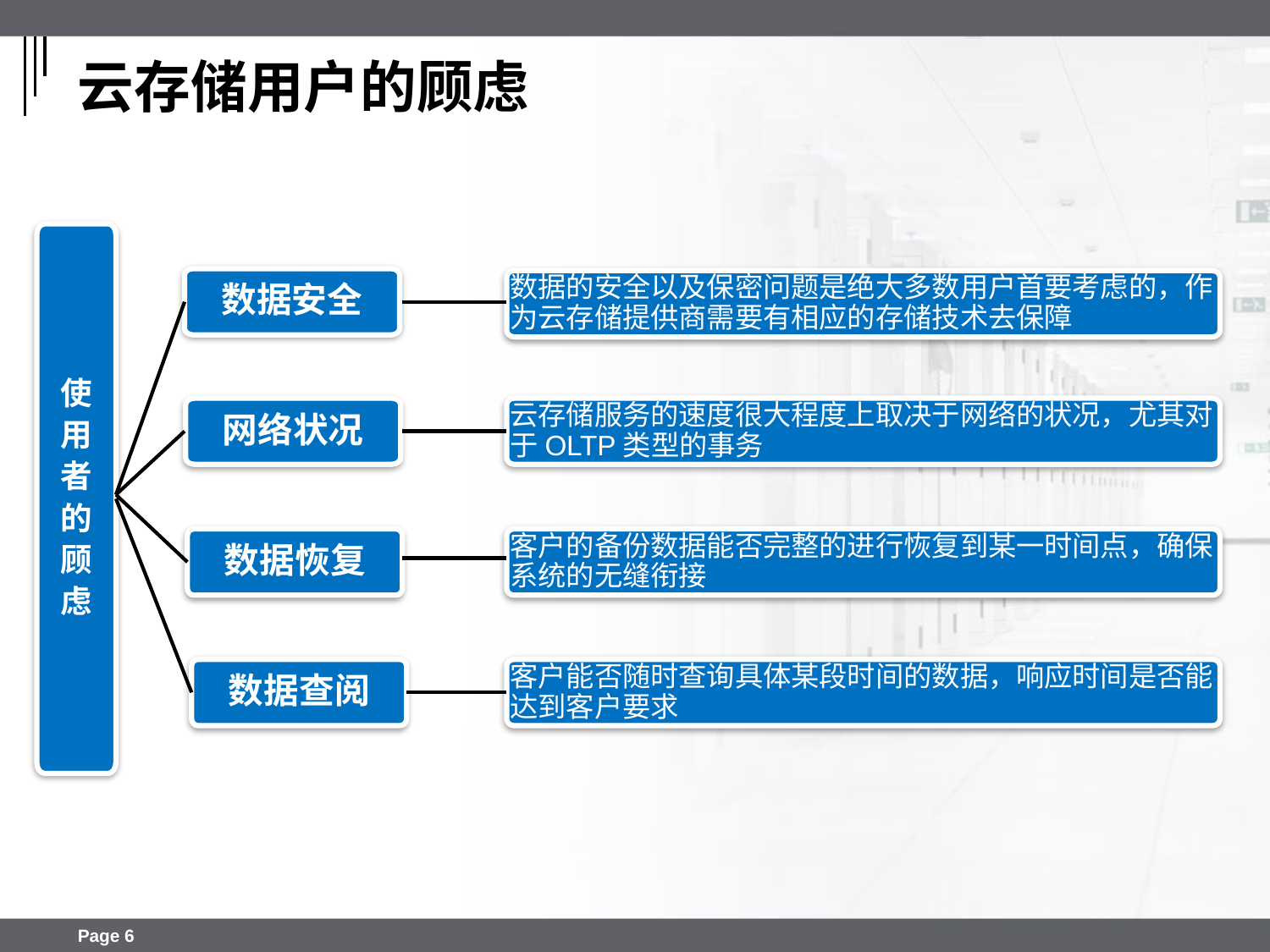

# 云存储用户的顾虑
使
用
者
的
顾
虑
数据安全
数据的安全以及保密问题是绝大多数用户首要考虑的，作为云存储提供商需要有相应的存储技术去保障
网络状况
云存储服务的速度很大程度上取决于网络的状况，尤其对于OLTP类型的事务
数据恢复
客户的备份数据能否完整的进行恢复到某一时间点，确保系统的无缝衔接
数据查阅
客户能否随时查询具体某段时间的数据，响应时间是否能达到客户要求
Page 6